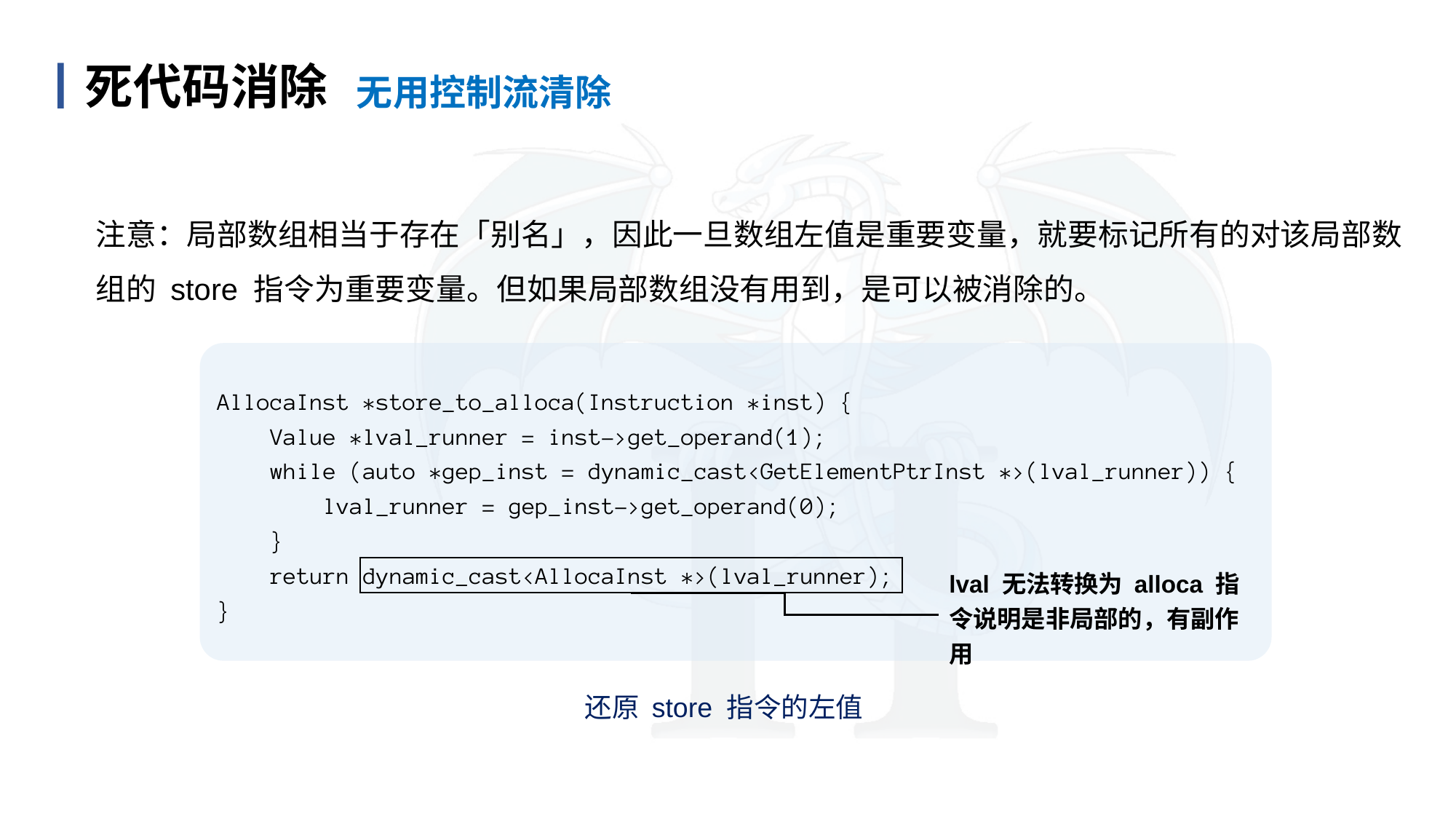

无用控制流清除
丨死代码消除
目 录
content
注意：局部数组相当于存在「别名」，因此一旦数组左值是重要变量，就要标记所有的对该局部数组的 store 指令为重要变量。但如果局部数组没有用到，是可以被消除的。
AllocaInst *store_to_alloca(Instruction *inst) {
    Value *lval_runner = inst->get_operand(1);
    while (auto *gep_inst = dynamic_cast<GetElementPtrInst *>(lval_runner)) {
        lval_runner = gep_inst->get_operand(0);
    }
    return dynamic_cast<AllocaInst *>(lval_runner);
}

lval 无法转换为 alloca 指令说明是非局部的，有副作用

还原 store 指令的左值